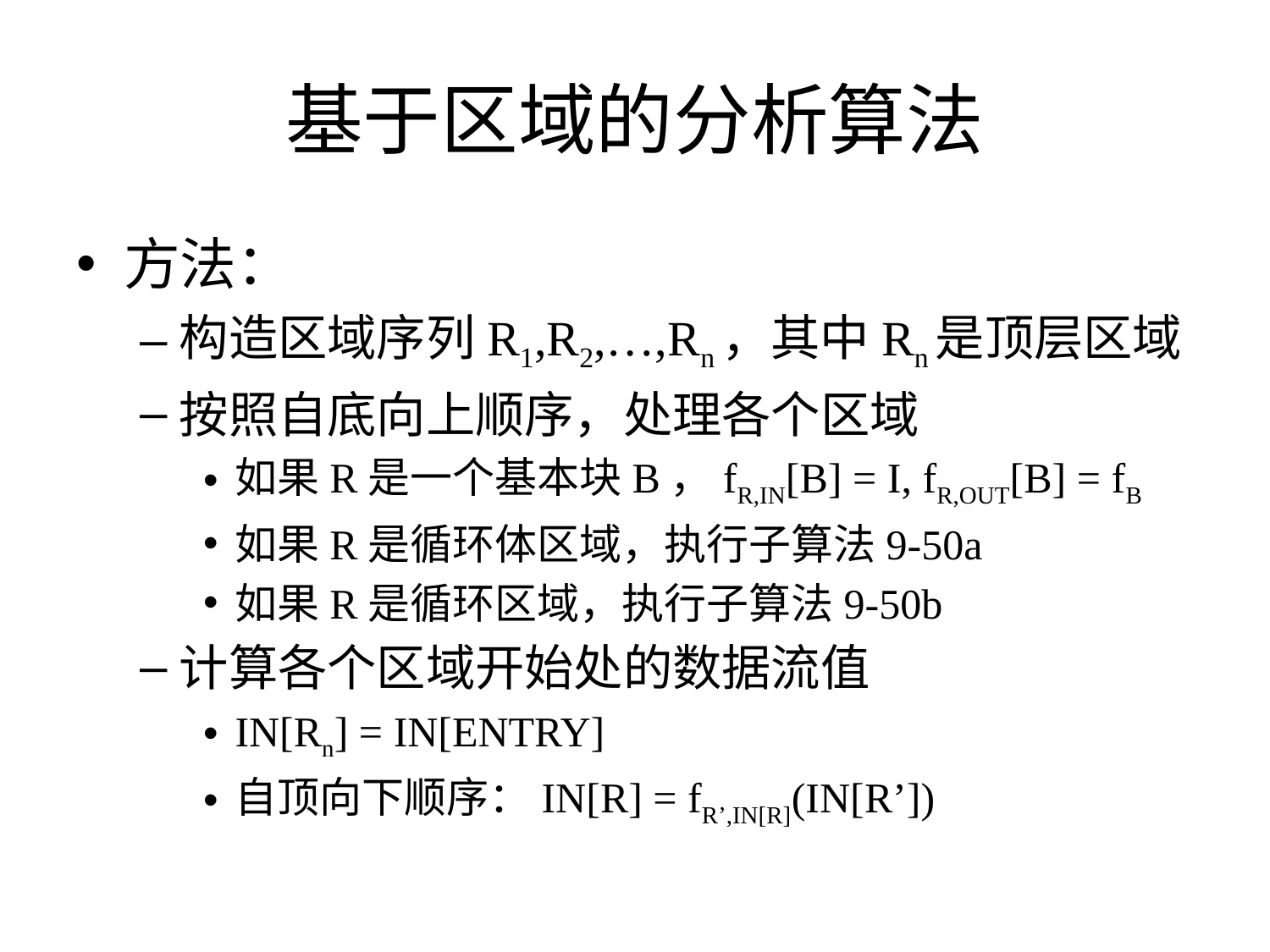

# 基于区域的分析算法
方法：
构造区域序列R1,R2,…,Rn，其中Rn是顶层区域
按照自底向上顺序，处理各个区域
如果R是一个基本块B，fR,IN[B] = I, fR,OUT[B] = fB
如果R是循环体区域，执行子算法9-50a
如果R是循环区域，执行子算法9-50b
计算各个区域开始处的数据流值
IN[Rn] = IN[ENTRY]
自顶向下顺序：IN[R] = fR’,IN[R](IN[R’])